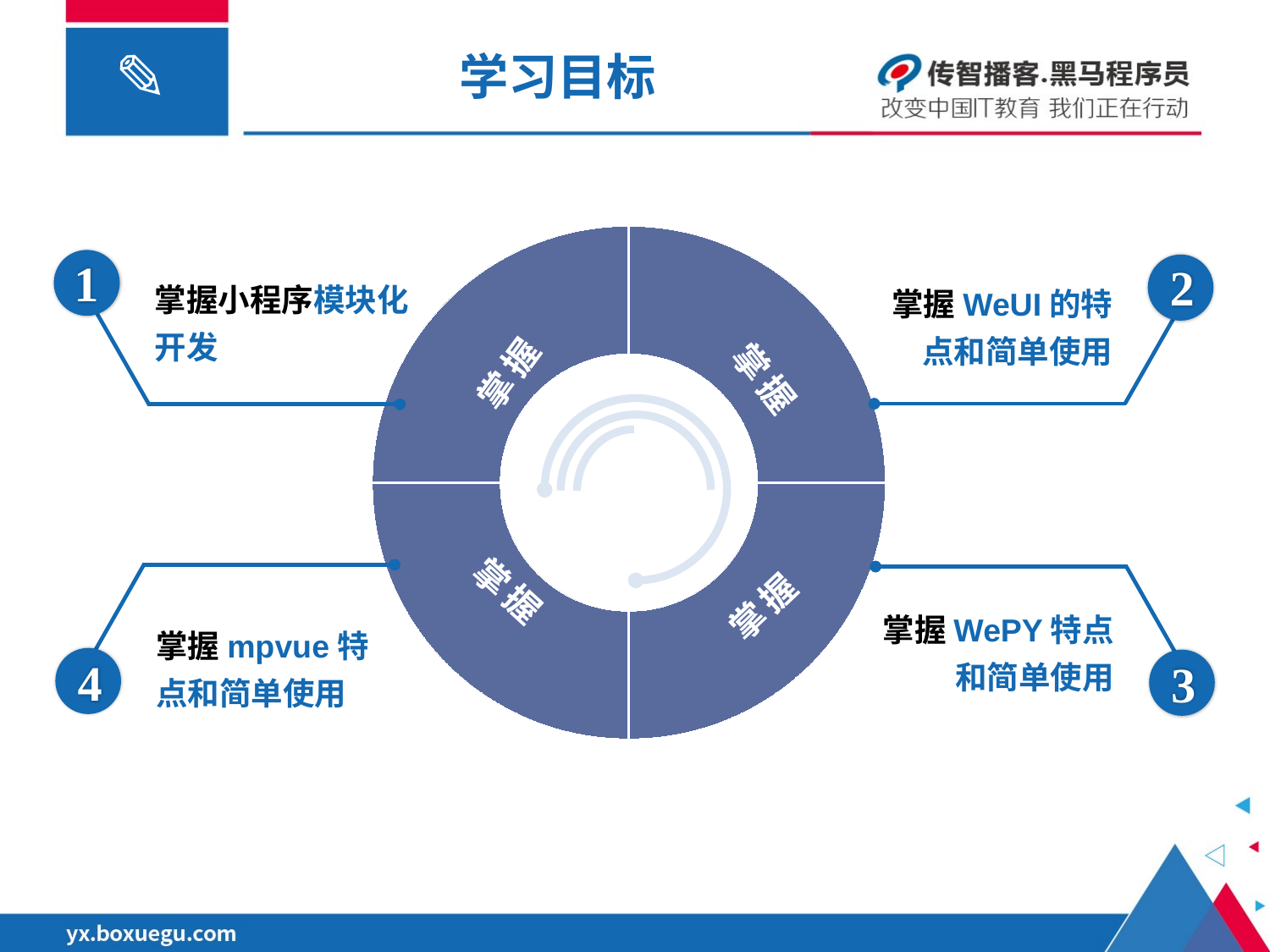

# 学习目标

### Chart

| Category | 销售额 |
|---|---|
| 熟悉知识 | 2.0 |
| 熟悉知识 | 2.0 |
| 熟悉知识 | 2.0 |
| 熟悉知识 | 2.0 |
掌握
掌握

掌握
1

掌握小程序模块化开发
2

掌握WeUI的特点和简单使用
掌握mpvue特点和简单使用
4

3

掌握WePY特点和简单使用